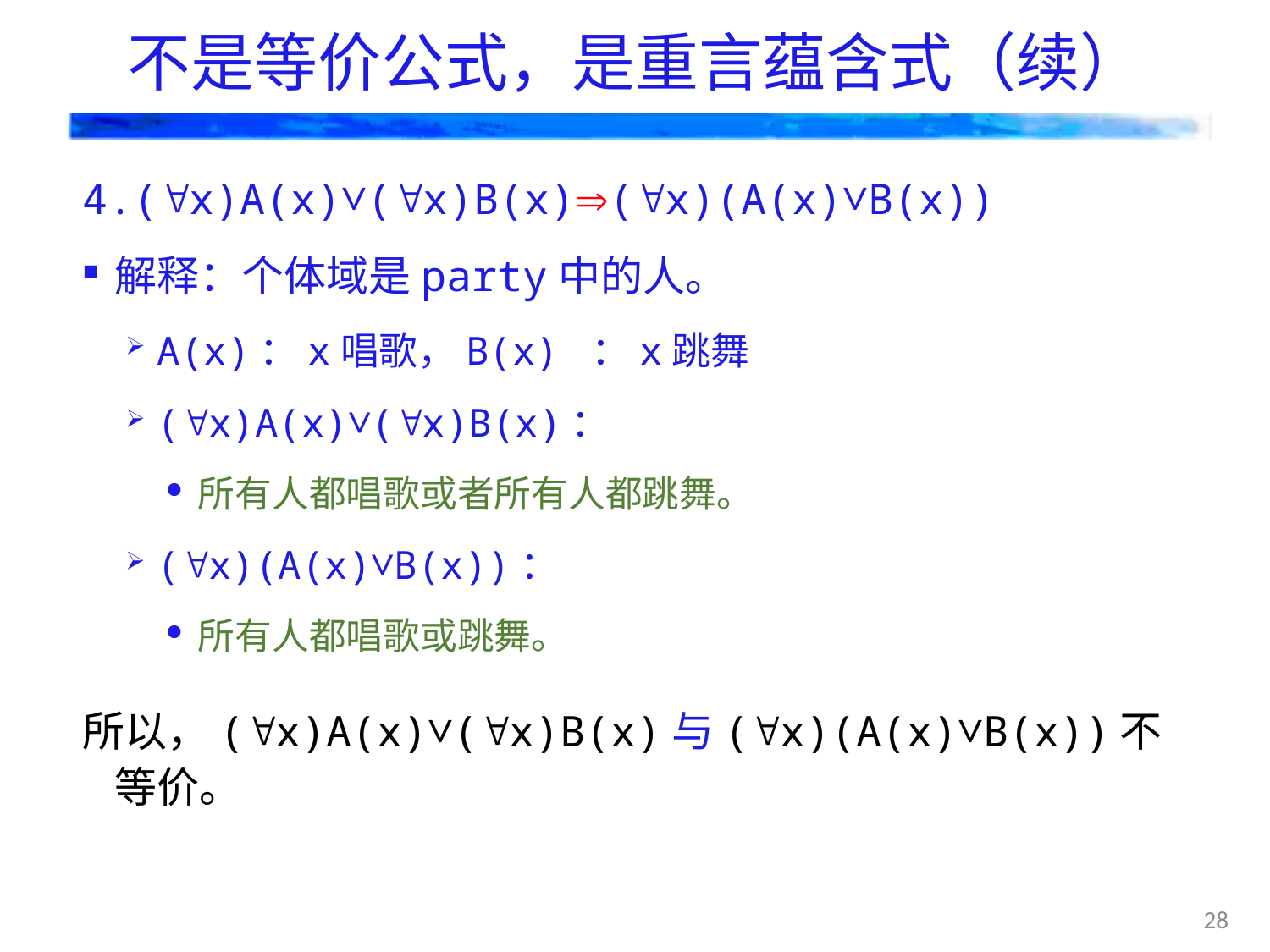

# 不是等价公式，是重言蕴含式（续）
4.(∀x)A(x)∨(∀x)B(x)⇒(∀x)(A(x)∨B(x))
解释：个体域是party中的人。
A(x)：x唱歌，B(x) ：x跳舞
(∀x)A(x)∨(∀x)B(x)：
所有人都唱歌或者所有人都跳舞。
(∀x)(A(x)∨B(x))：
所有人都唱歌或跳舞。
所以，(∀x)A(x)∨(∀x)B(x)与(∀x)(A(x)∨B(x))不等价。
28